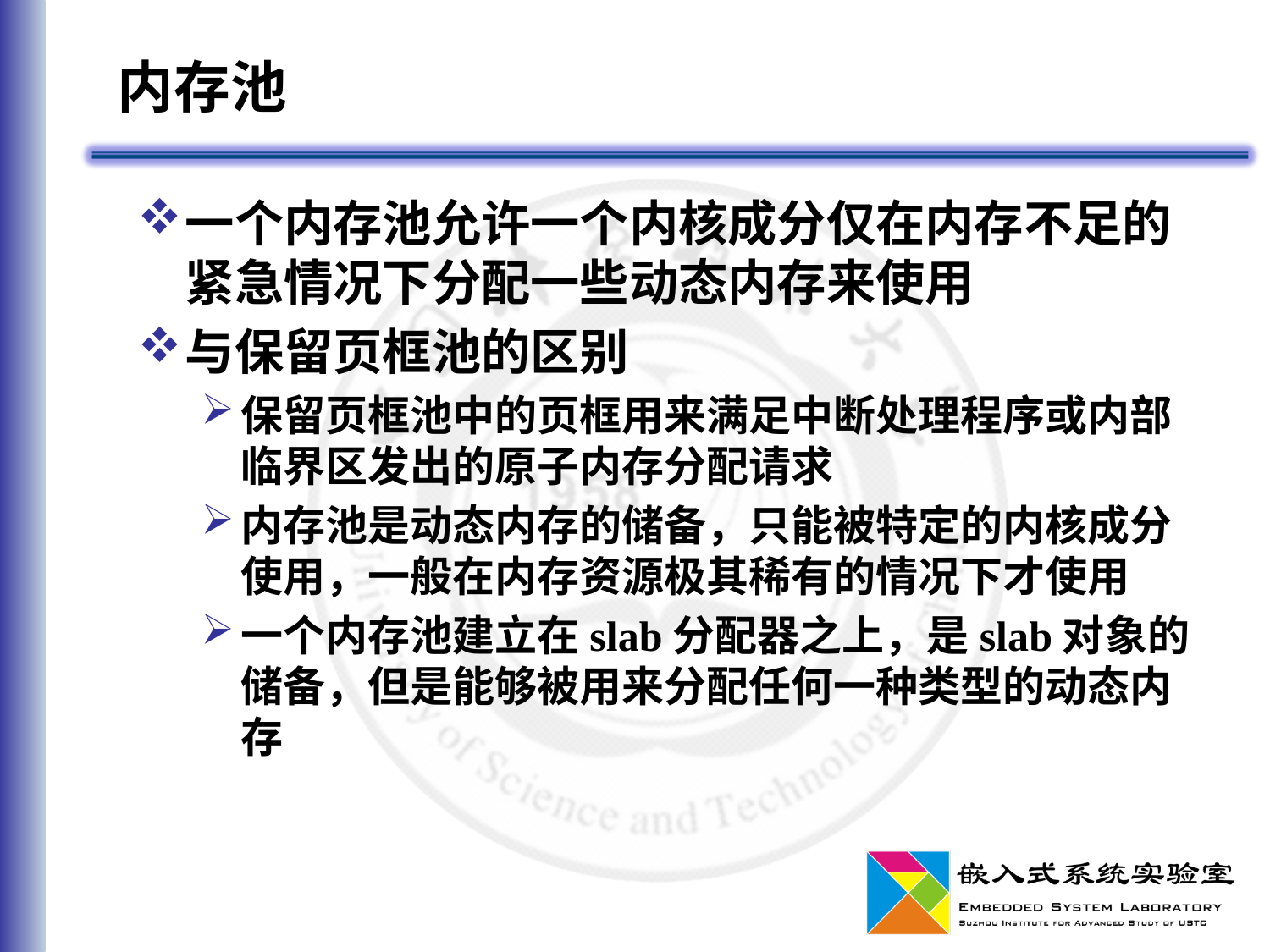

# 内存池
一个内存池允许一个内核成分仅在内存不足的紧急情况下分配一些动态内存来使用
与保留页框池的区别
保留页框池中的页框用来满足中断处理程序或内部临界区发出的原子内存分配请求
内存池是动态内存的储备，只能被特定的内核成分使用，一般在内存资源极其稀有的情况下才使用
一个内存池建立在slab分配器之上，是slab对象的储备，但是能够被用来分配任何一种类型的动态内存